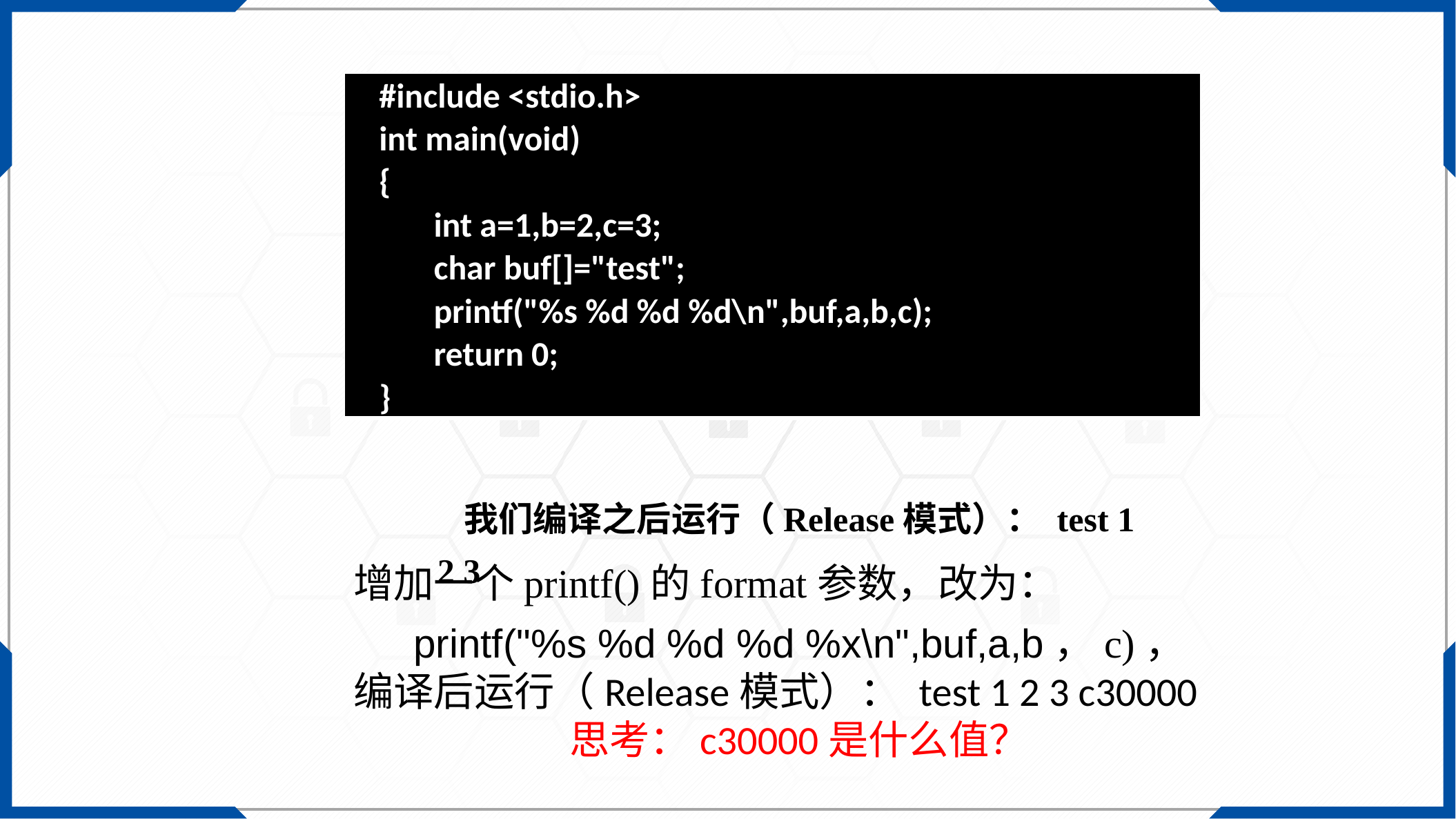

| #include <stdio.h> int main(void) { int a=1,b=2,c=3; char buf[]="test"; printf("%s %d %d %d\n",buf,a,b,c); return 0; } |
| --- |
我们编译之后运行（Release模式）： test 1 2 3
增加一个printf()的format参数，改为：
printf("%s %d %d %d %x\n",buf,a,b，c)，
编译后运行（Release模式）： test 1 2 3 c30000
思考：c30000是什么值？